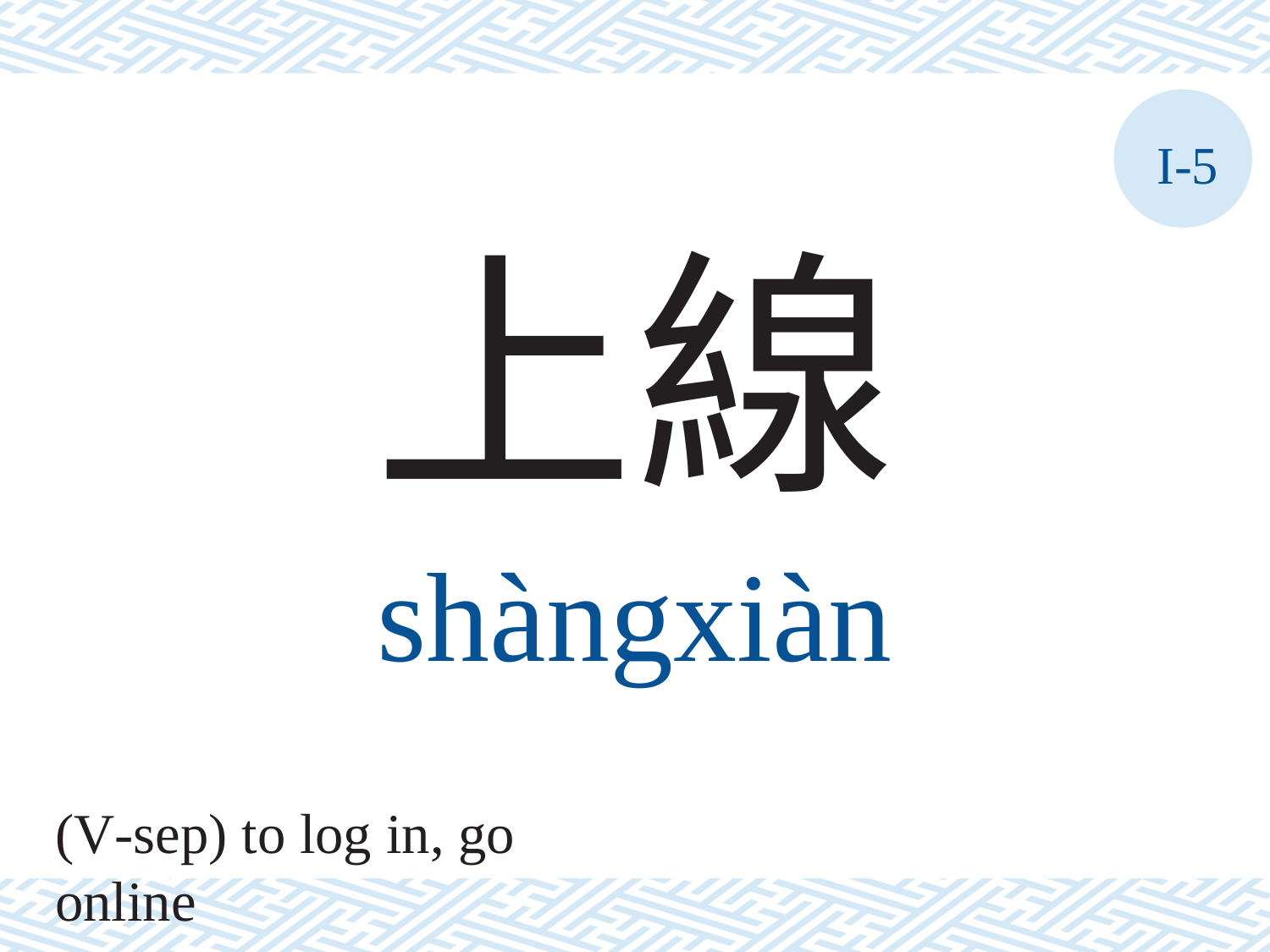

I-5
上線
shàngxiàn
(V-sep) to log in, go online